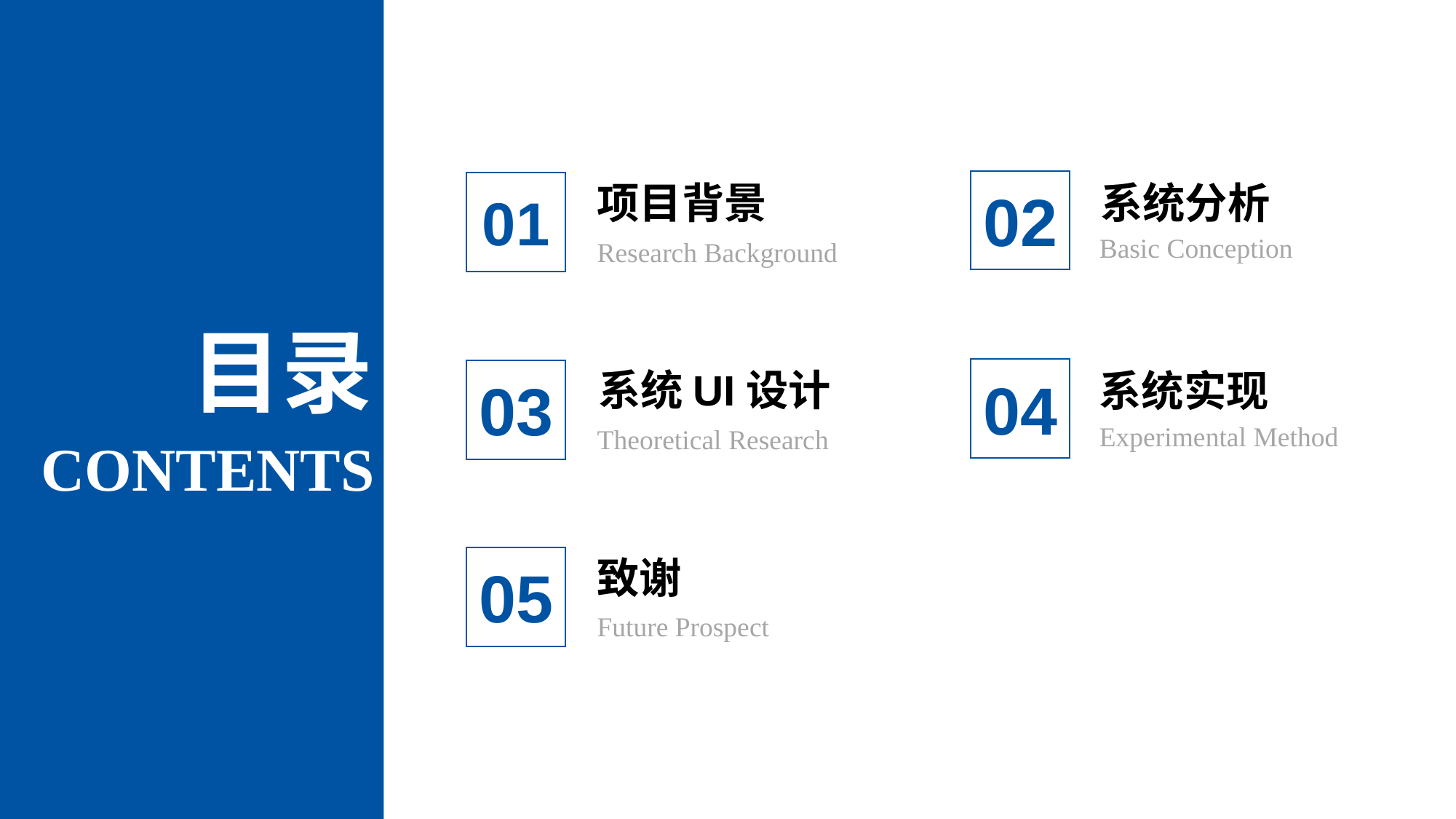

项目背景
Research Background

01
系统分析
Basic Conception

02
目录
系统UI设计
Theoretical Research

03
系统实现
Experimental Method

04
CONTENTS
致谢
Future Prospect

05